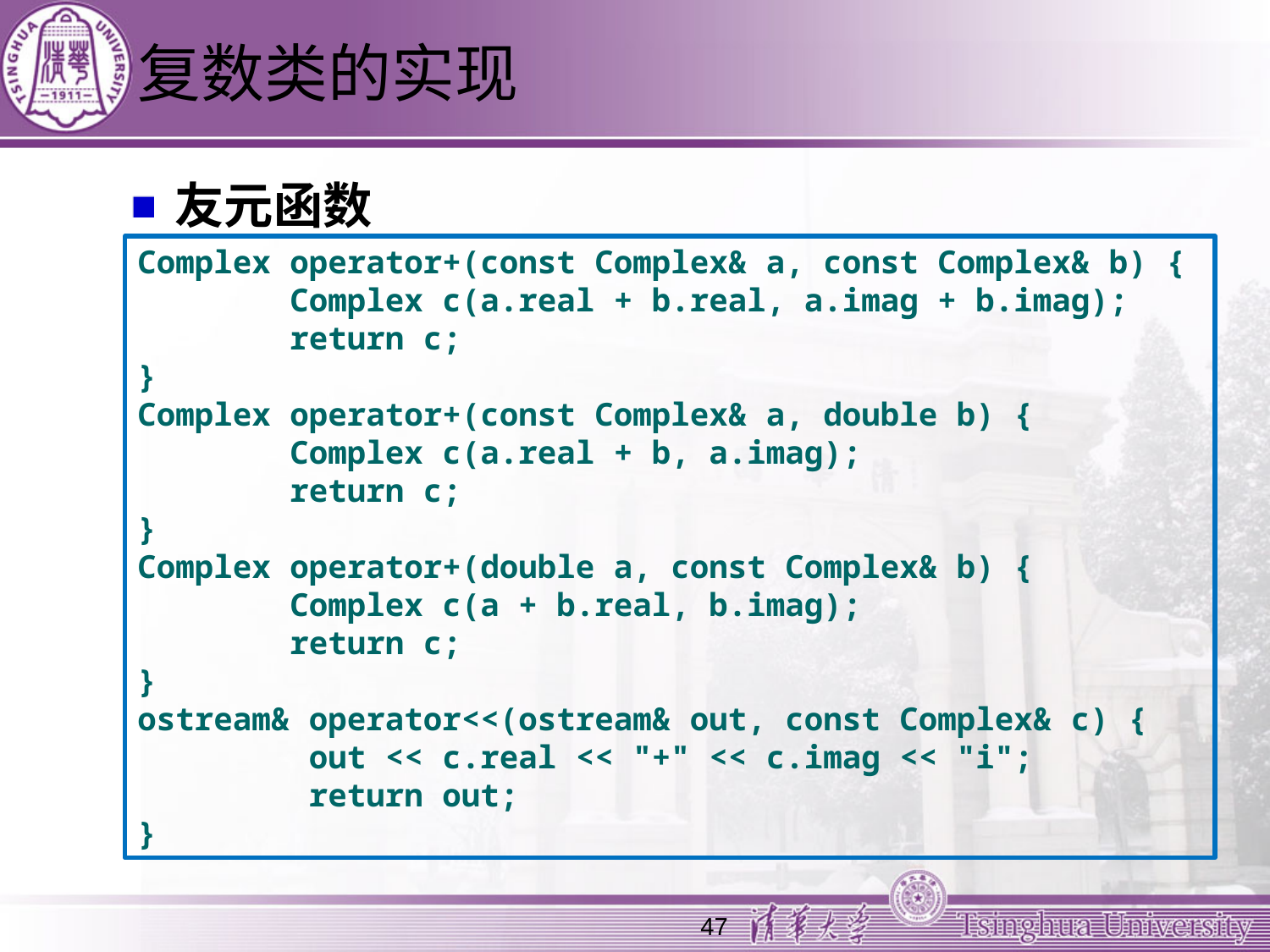

# 复数类的实现
友元函数
Complex operator+(const Complex& a, const Complex& b) {
        Complex c(a.real + b.real, a.imag + b.imag);
        return c;
}
Complex operator+(const Complex& a, double b) {
        Complex c(a.real + b, a.imag);
        return c;
}
Complex operator+(double a, const Complex& b) {
        Complex c(a + b.real, b.imag);
        return c;
}
ostream& operator<<(ostream& out, const Complex& c) {
         out << c.real << "+" << c.imag << "i";
         return out;
}
47